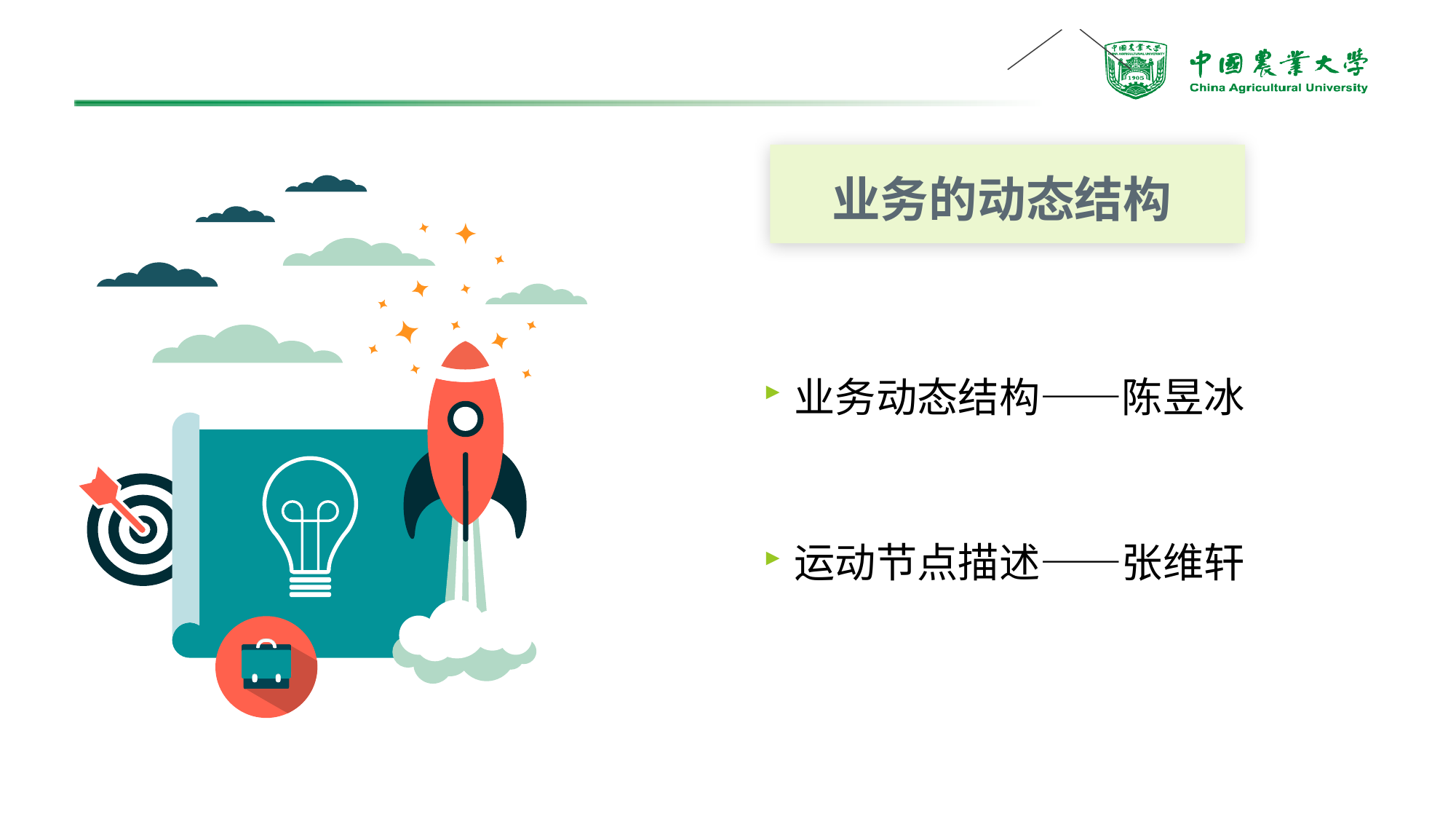

业务的动态结构

单击此处添加标题
业务动态结构——陈昱冰

运动节点描述——张维轩